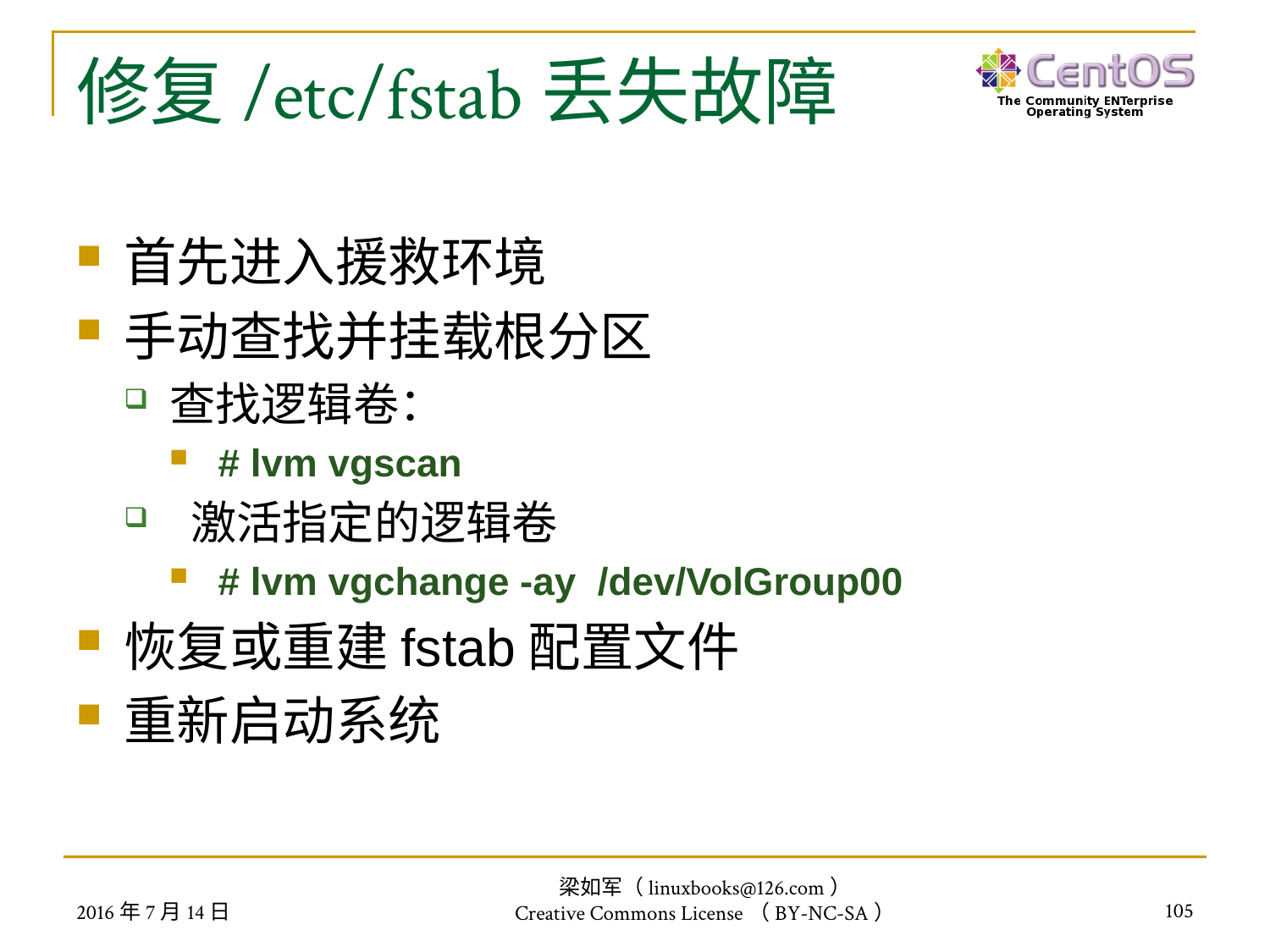

# 修复/etc/fstab丢失故障
首先进入援救环境
手动查找并挂载根分区
查找逻辑卷：
# lvm vgscan
 激活指定的逻辑卷
# lvm vgchange -ay  /dev/VolGroup00
恢复或重建fstab配置文件
重新启动系统
2016年7月14日
105
梁如军（linuxbooks@126.com）
Creative Commons License（BY-NC-SA）